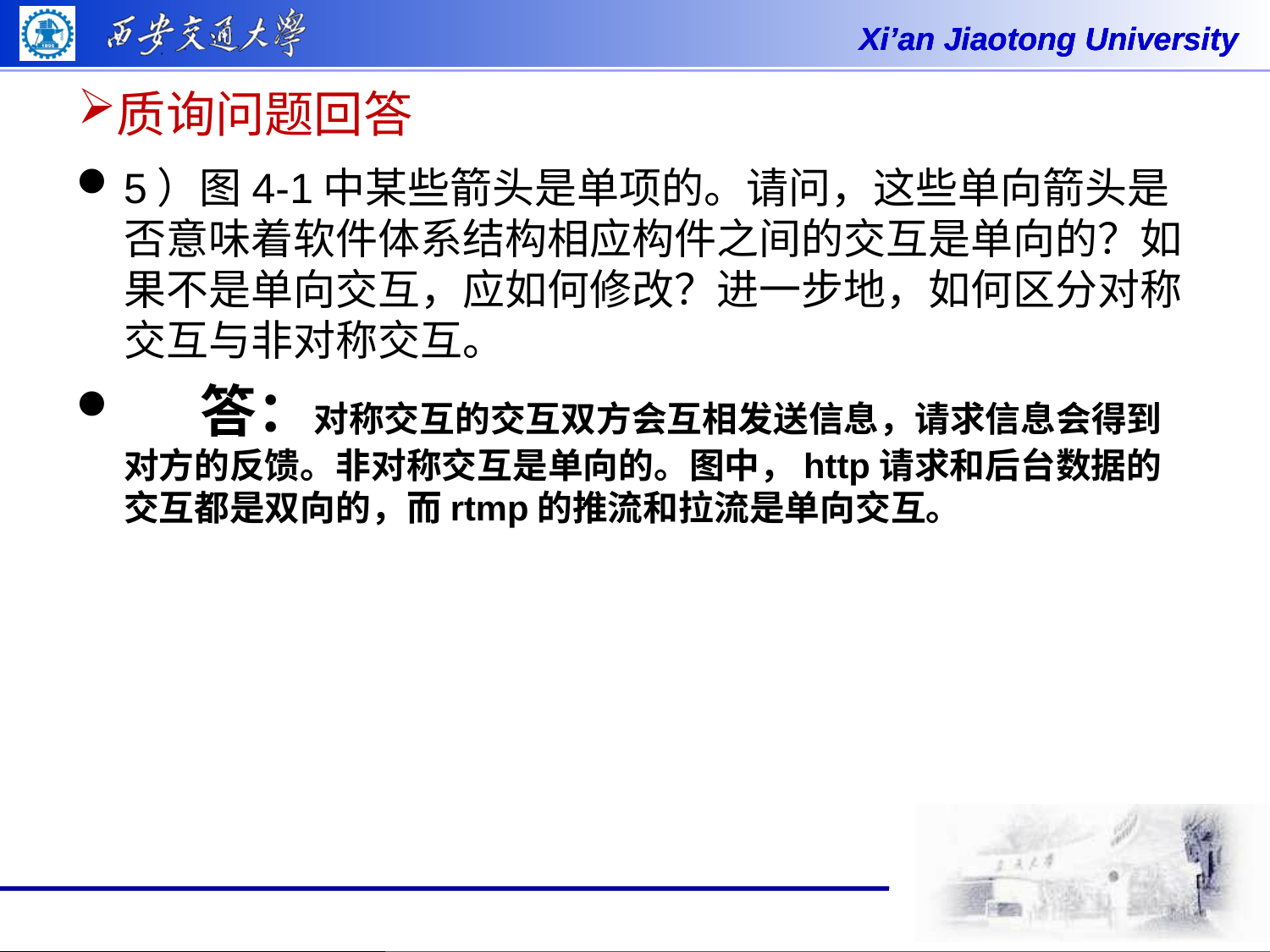

# 质询问题回答
5）图4-1中某些箭头是单项的。请问，这些单向箭头是否意味着软件体系结构相应构件之间的交互是单向的？如果不是单向交互，应如何修改？进一步地，如何区分对称交互与非对称交互。
       答：对称交互的交互双方会互相发送信息，请求信息会得到对方的反馈。非对称交互是单向的。图中，http请求和后台数据的交互都是双向的，而rtmp的推流和拉流是单向交互。